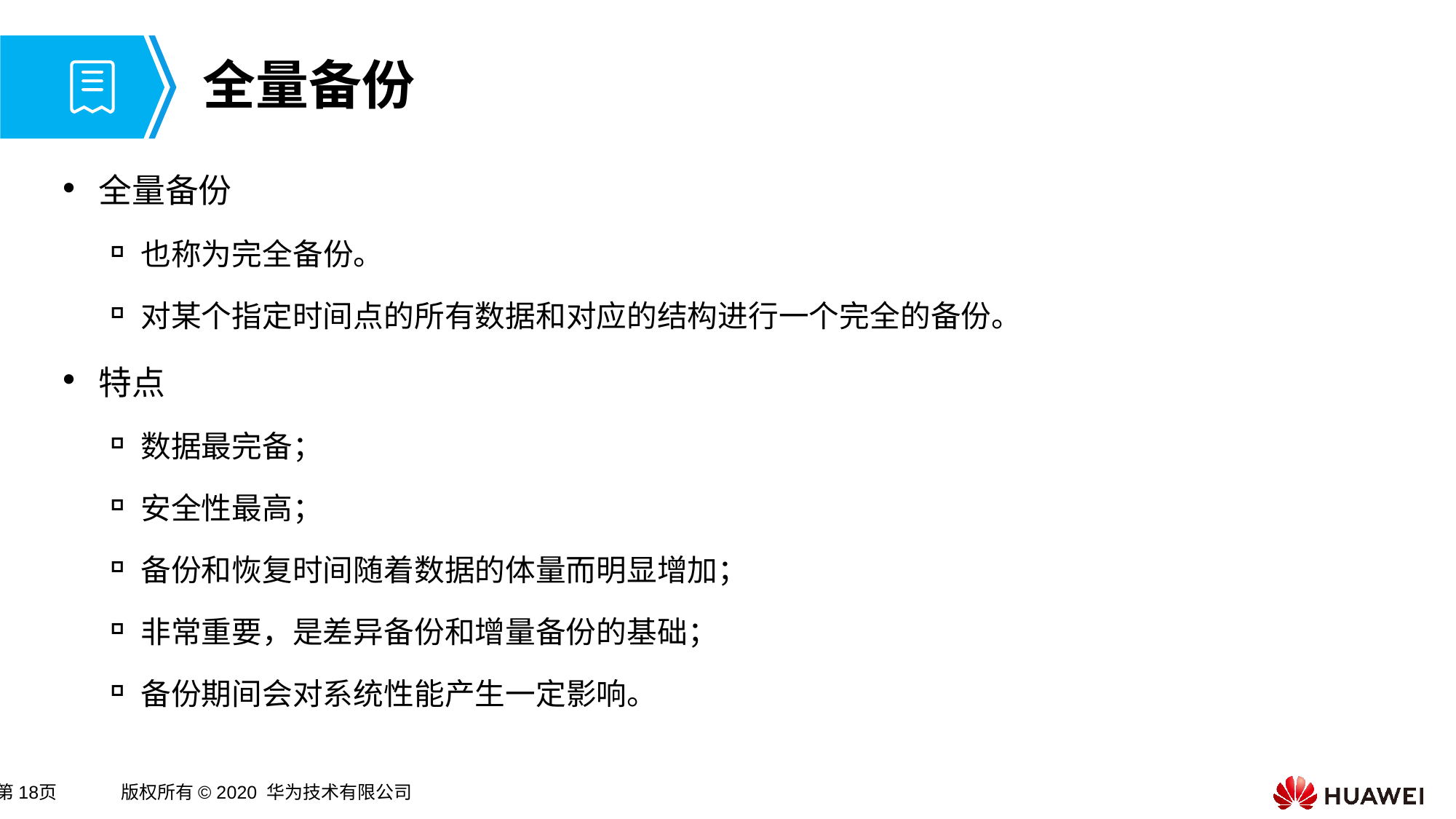

# 全量备份
全量备份
也称为完全备份。
对某个指定时间点的所有数据和对应的结构进行一个完全的备份。
特点
数据最完备；
安全性最高；
备份和恢复时间随着数据的体量而明显增加；
非常重要，是差异备份和增量备份的基础；
备份期间会对系统性能产生一定影响。